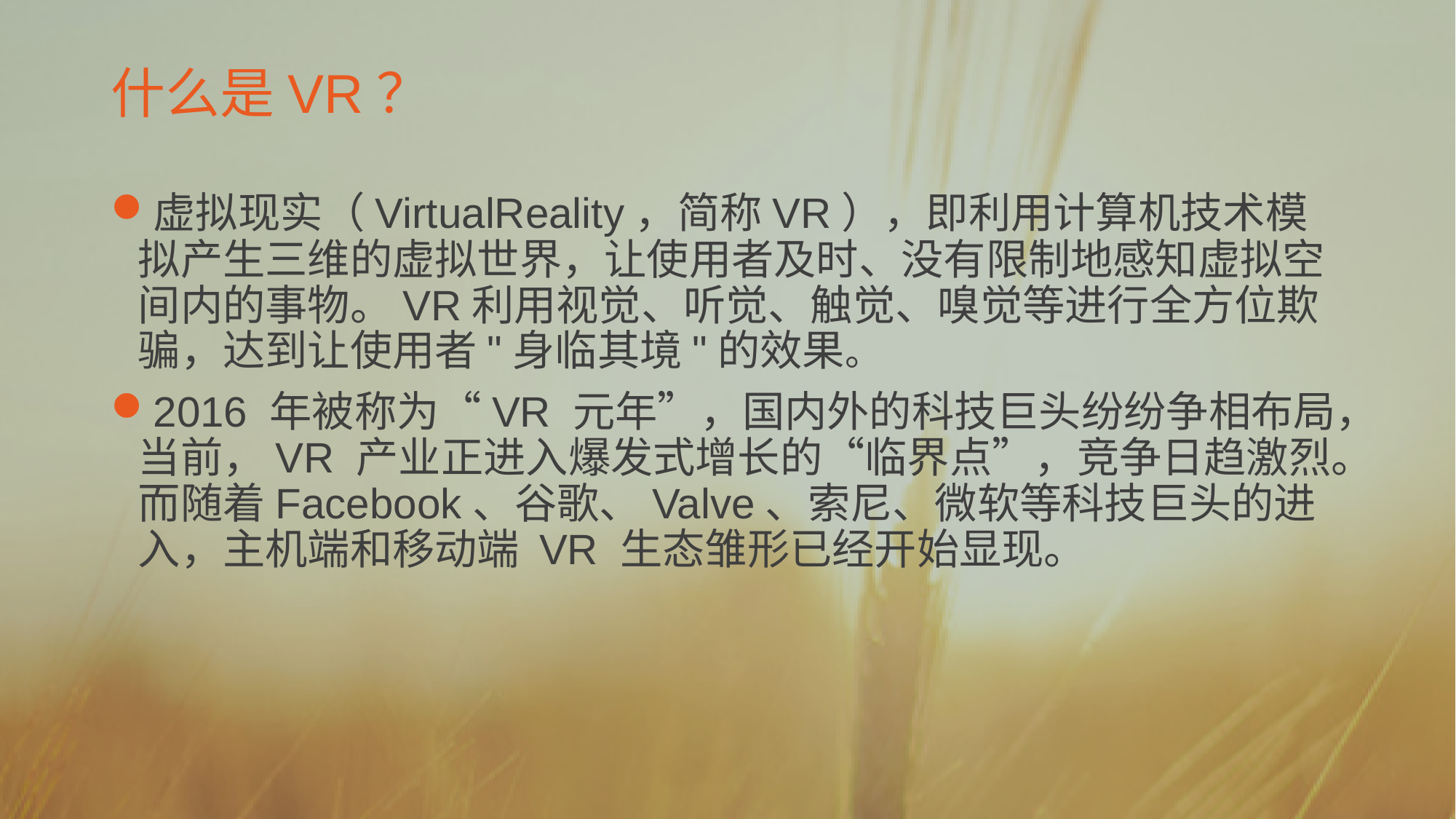

# 什么是VR？
虚拟现实（VirtualReality，简称VR），即利用计算机技术模拟产生三维的虚拟世界，让使用者及时、没有限制地感知虚拟空间内的事物。VR利用视觉、听觉、触觉、嗅觉等进行全方位欺骗，达到让使用者"身临其境"的效果。
2016 年被称为“VR 元年”，国内外的科技巨头纷纷争相布局，当前，VR 产业正进入爆发式增长的“临界点”，竞争日趋激烈。而随着Facebook、谷歌、Valve、索尼、微软等科技巨头的进入，主机端和移动端 VR 生态雏形已经开始显现。